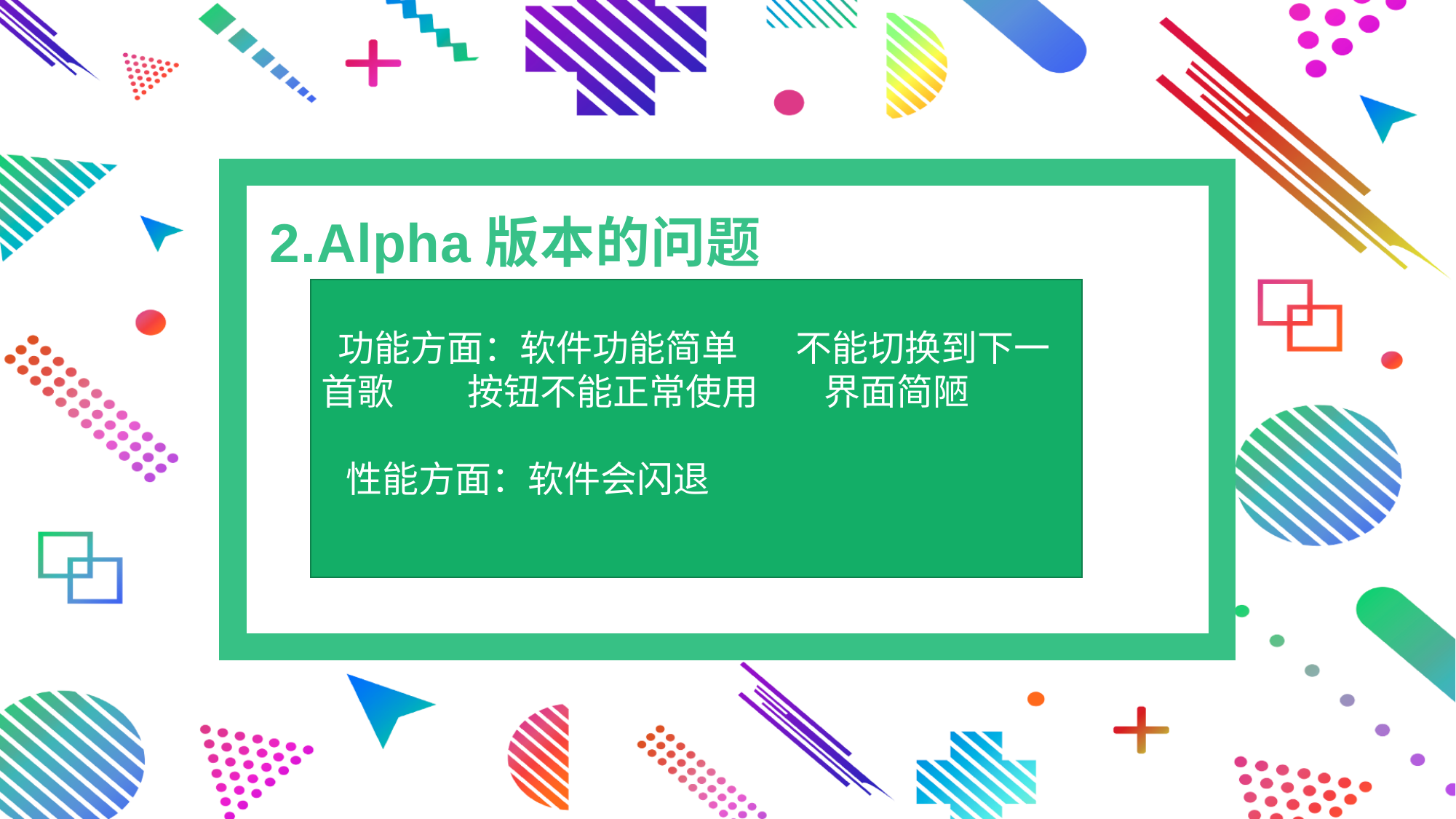

2.Alpha版本的问题
 功能方面：软件功能简单       不能切换到下一首歌         按钮不能正常使用        界面简陋

  性能方面：软件会闪退